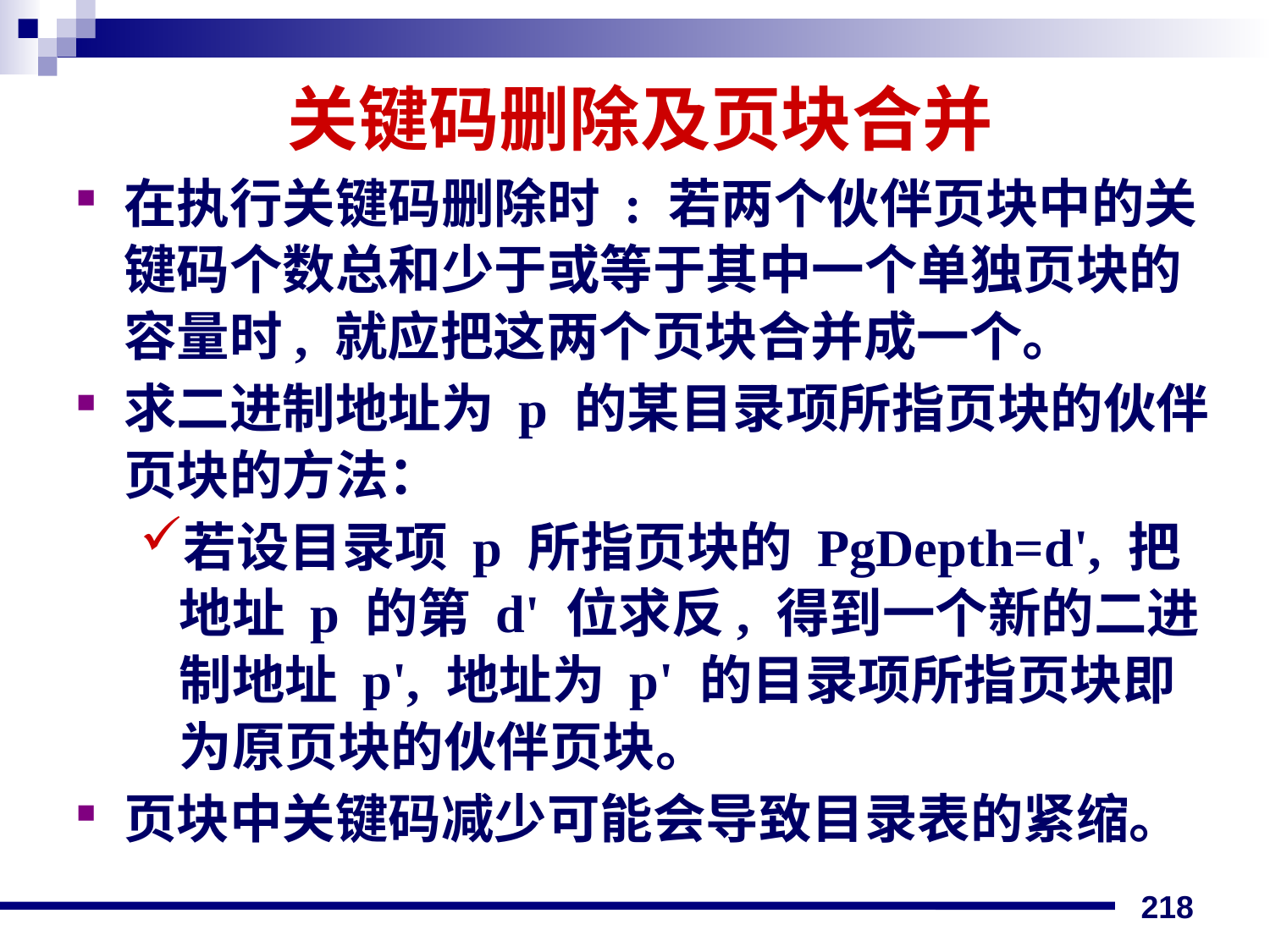

# 关键码删除及页块合并
在执行关键码删除时 : 若两个伙伴页块中的关键码个数总和少于或等于其中一个单独页块的容量时, 就应把这两个页块合并成一个。
求二进制地址为 p 的某目录项所指页块的伙伴页块的方法：
若设目录项 p 所指页块的 PgDepth=d', 把地址 p 的第 d' 位求反, 得到一个新的二进制地址 p', 地址为 p' 的目录项所指页块即为原页块的伙伴页块。
页块中关键码减少可能会导致目录表的紧缩。
218